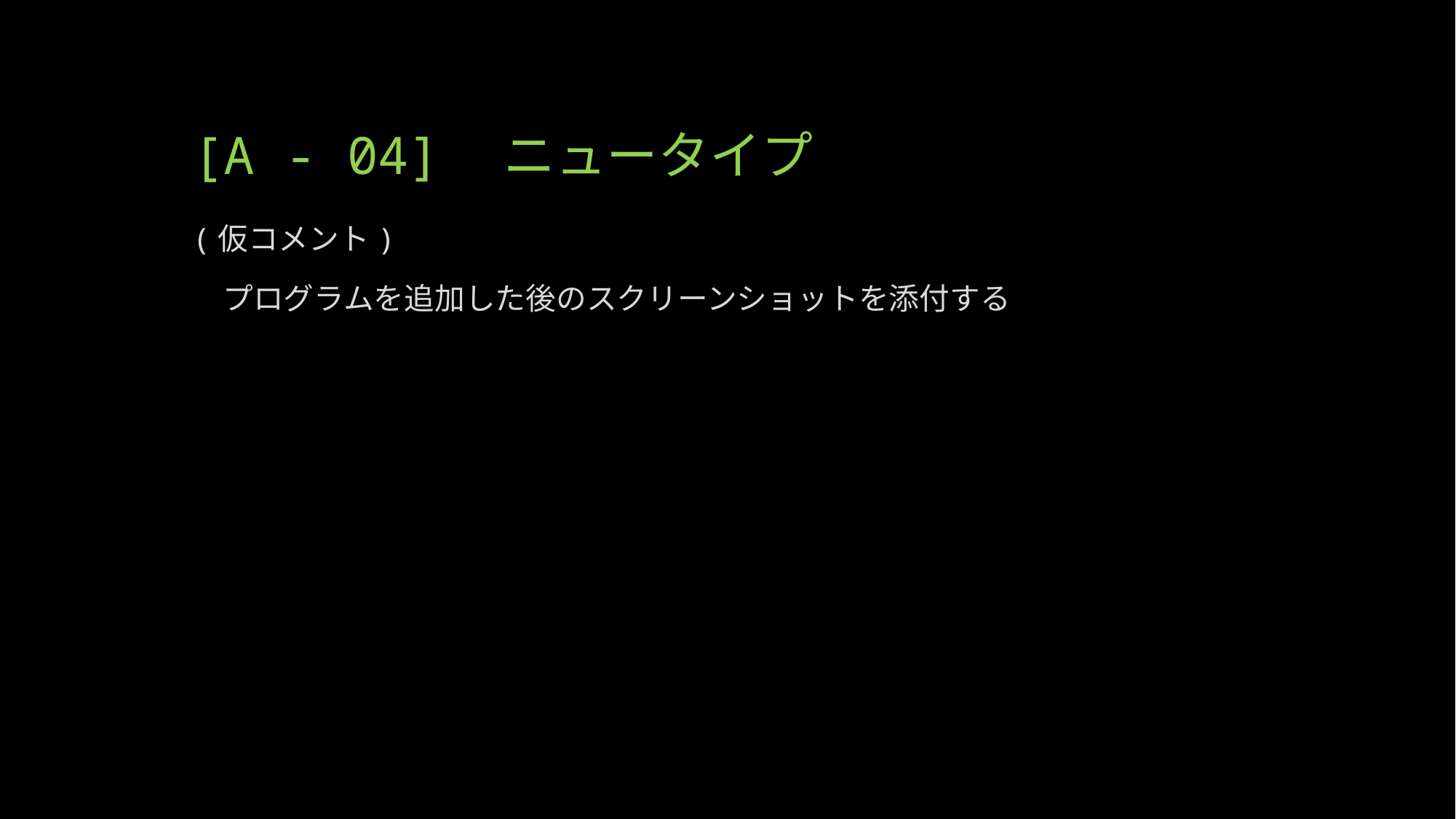

# [A - 04]　ニュータイプ
(仮コメント)
　プログラムを追加した後のスクリーンショットを添付する